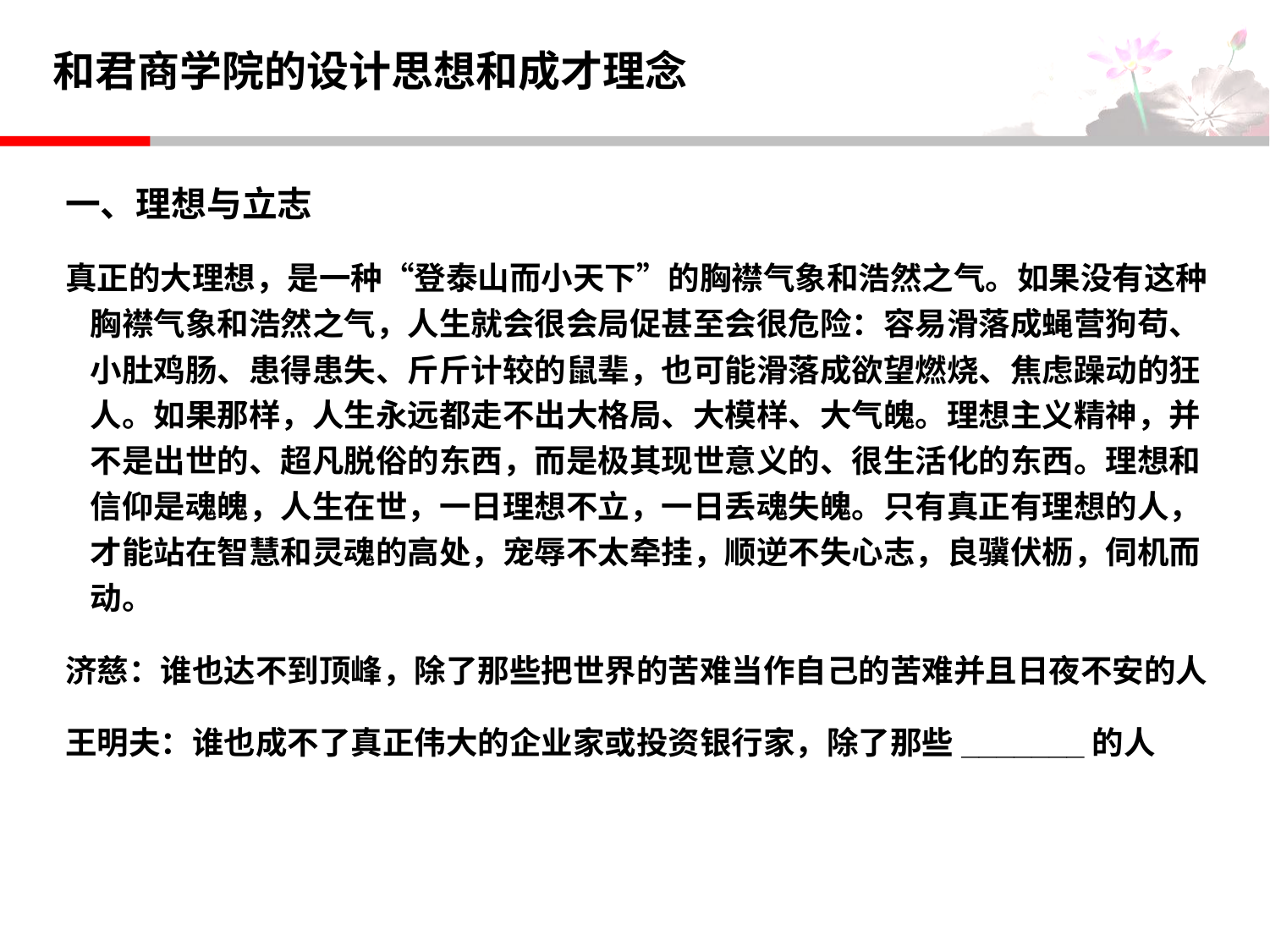

和君商学院的设计思想和成才理念
一、理想与立志
真正的大理想，是一种“登泰山而小天下”的胸襟气象和浩然之气。如果没有这种胸襟气象和浩然之气，人生就会很会局促甚至会很危险：容易滑落成蝇营狗苟、小肚鸡肠、患得患失、斤斤计较的鼠辈，也可能滑落成欲望燃烧、焦虑躁动的狂人。如果那样，人生永远都走不出大格局、大模样、大气魄。理想主义精神，并不是出世的、超凡脱俗的东西，而是极其现世意义的、很生活化的东西。理想和信仰是魂魄，人生在世，一日理想不立，一日丢魂失魄。只有真正有理想的人，才能站在智慧和灵魂的高处，宠辱不太牵挂，顺逆不失心志，良骥伏枥，伺机而动。
济慈：谁也达不到顶峰，除了那些把世界的苦难当作自己的苦难并且日夜不安的人
王明夫：谁也成不了真正伟大的企业家或投资银行家，除了那些_______的人